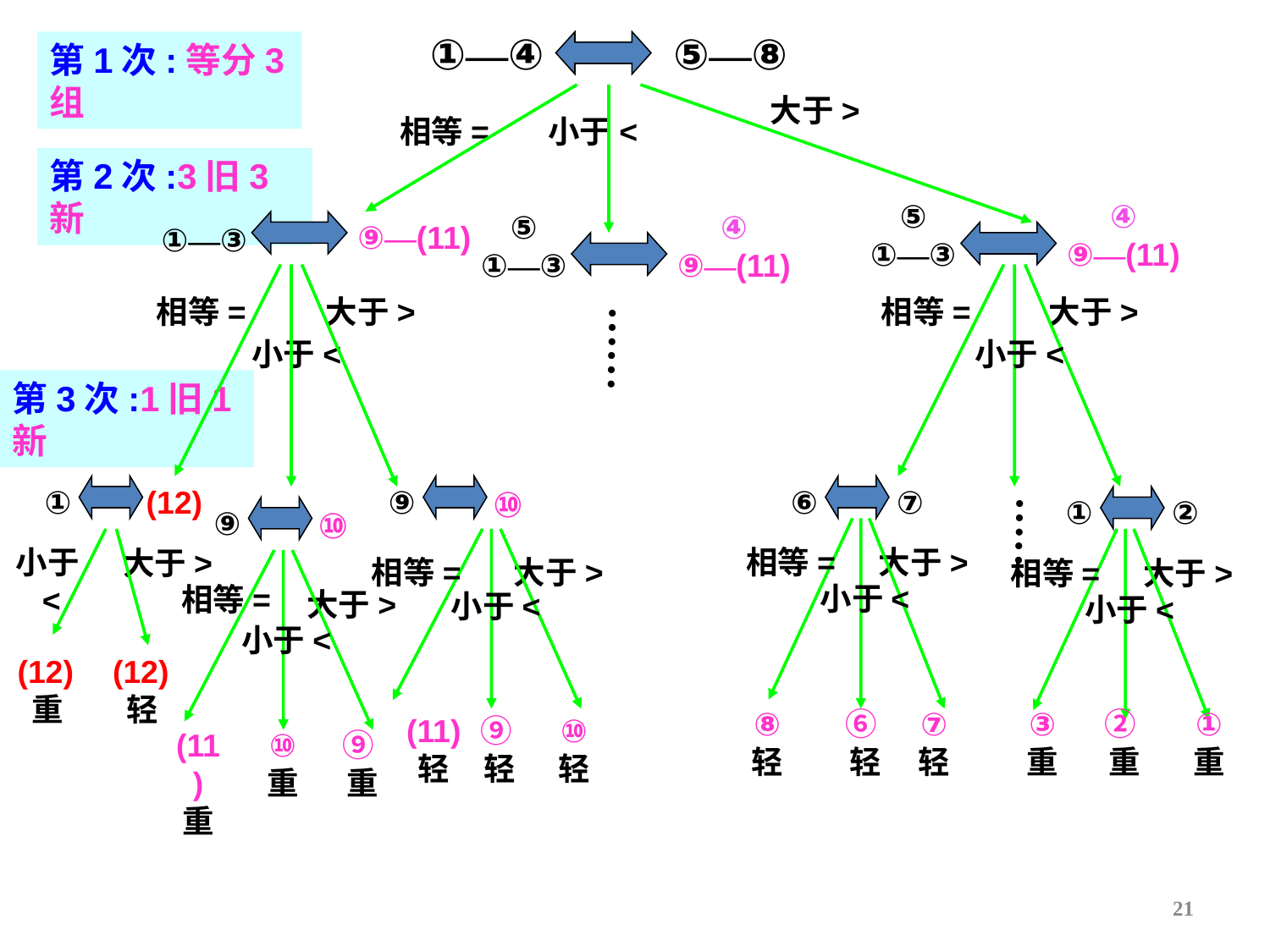

①—④
⑤—⑧

第1次:等分3组

大于>
相等=
小于<

第2次:3旧3新
⑤
①—③
④
⑨—(11)

⑤
①—③
④
⑨—(11)

⑨—(11)
①—③

相等=

小于<
大于>

相等=
大于>
小于<
……

第3次:1旧1新
①

(12)
⑨

⑩
⑥

⑦
①

②
⑨

⑩
……

相等=
大于>
小于<

小于<
(12)重

大于>
(12)轻

相等=
大于>
小于<

相等=
大于>
小于<

相等=
大于>
小于<
⑧
轻
⑥轻
⑦
轻
③
重
②重
①
重
(11)
轻
⑨轻
⑩
轻
(11)
重
⑩
重
⑨重
21